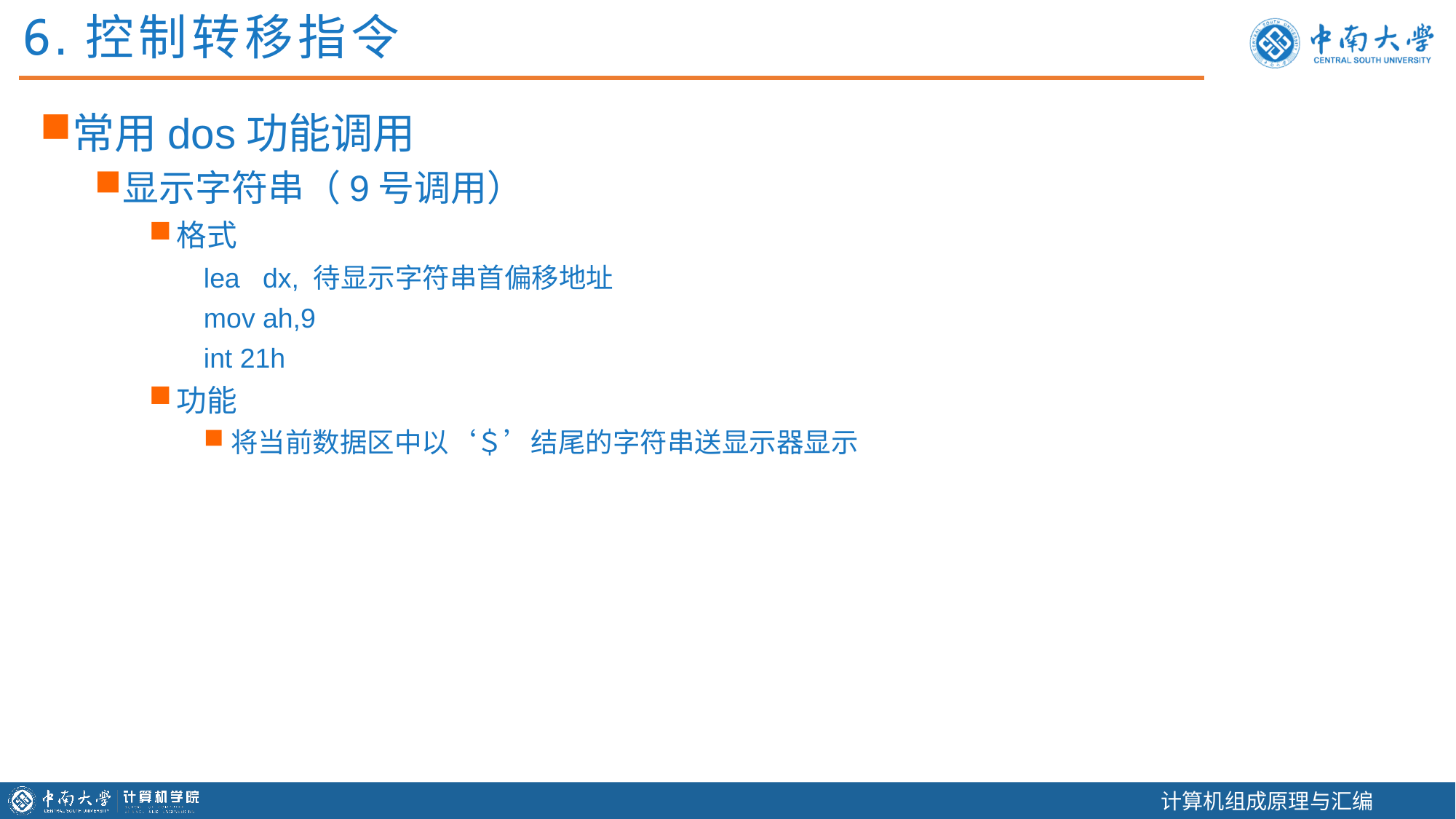

6.控制转移指令
常用dos功能调用
显示字符串（9号调用）
格式
lea   dx, 待显示字符串首偏移地址
mov ah,9
int 21h
功能
将当前数据区中以‘＄’结尾的字符串送显示器显示

69